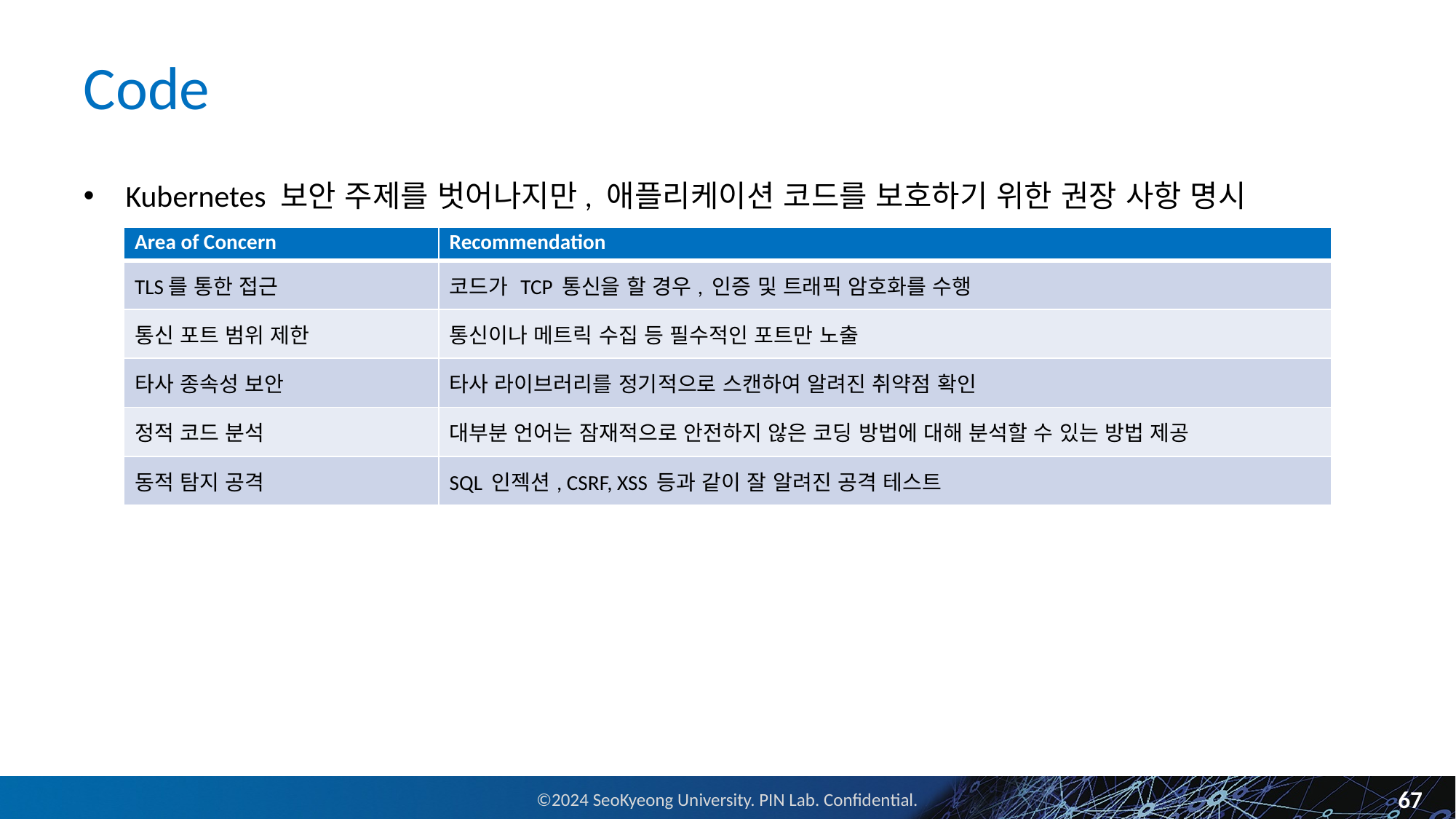

# Code
Kubernetes 보안 주제를 벗어나지만, 애플리케이션 코드를 보호하기 위한 권장 사항 명시

| Area of Concern | Recommendation |
| --- | --- |
| TLS를 통한 접근 | 코드가 TCP 통신을 할 경우, 인증 및 트래픽 암호화를 수행 |
| 통신 포트 범위 제한 | 통신이나 메트릭 수집 등 필수적인 포트만 노출 |
| 타사 종속성 보안 | 타사 라이브러리를 정기적으로 스캔하여 알려진 취약점 확인 |
| 정적 코드 분석 | 대부분 언어는 잠재적으로 안전하지 않은 코딩 방법에 대해 분석할 수 있는 방법 제공 |
| 동적 탐지 공격 | SQL 인젝션, CSRF, XSS 등과 같이 잘 알려진 공격 테스트 |
67